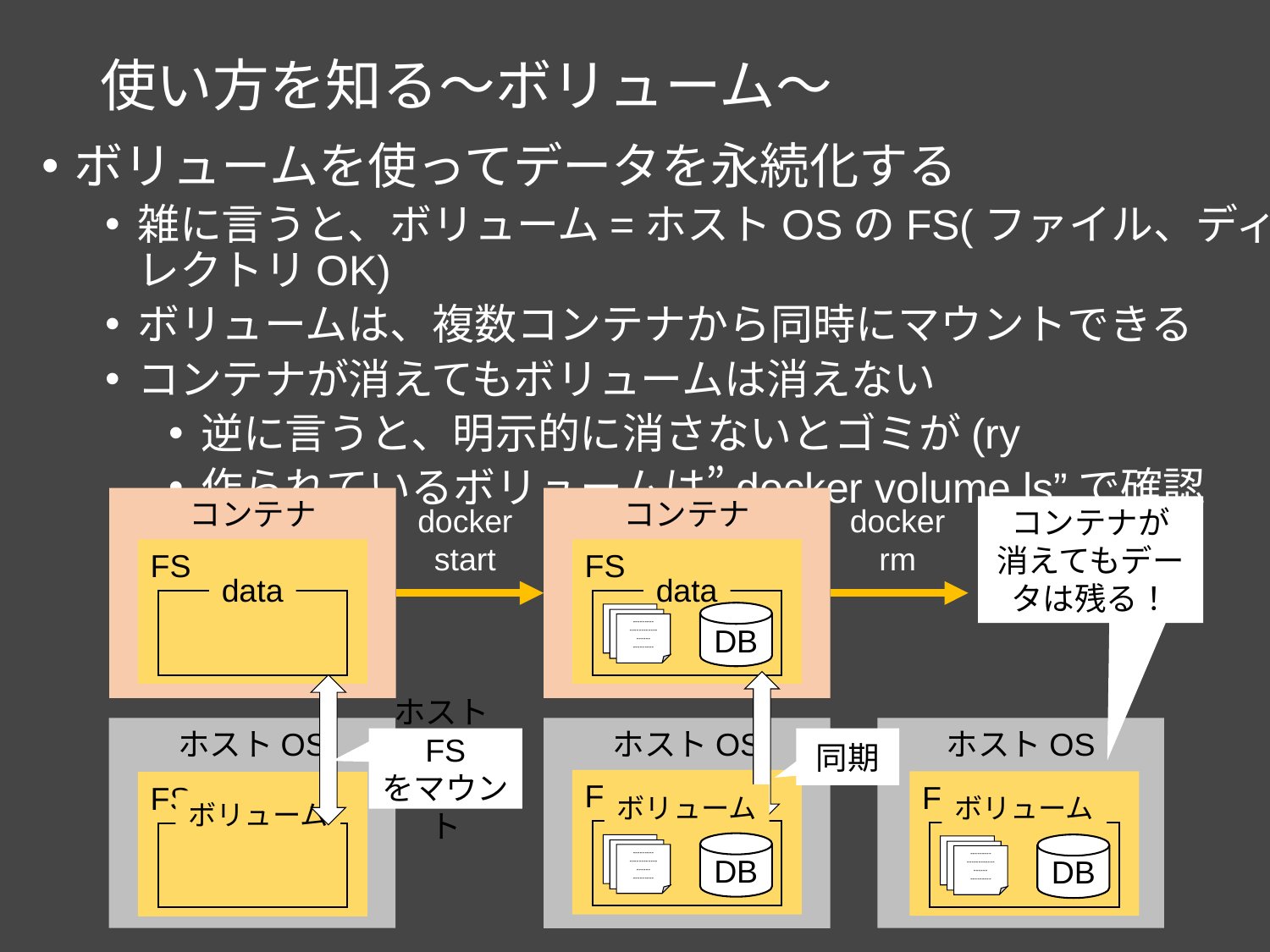

# 使い方を知る～ボリューム～
ボリュームを使ってデータを永続化する
雑に言うと、ボリューム=ホストOSのFS(ファイル、ディレクトリOK)
ボリュームは、複数コンテナから同時にマウントできる
コンテナが消えてもボリュームは消えない
逆に言うと、明示的に消さないとゴミが(ry
作られているボリュームは”docker volume ls”で確認
コンテナ
コンテナ
docker
start
docker
rm
コンテナが
消えてもデータは残る！
FS
FS
data
data

DB
---------
------------------
---------
---------
------------------
---------
---------
------------------
---------

ホストOS
ホストOS
ホストOS
ホストFS
をマウント
同期
FS
FS
FS
ボリューム
ボリューム
ボリューム

DB
DB
---------
------------------
---------
---------
------------------
---------
---------
------------------
---------
---------
------------------
---------
---------
------------------
---------
---------
------------------
---------